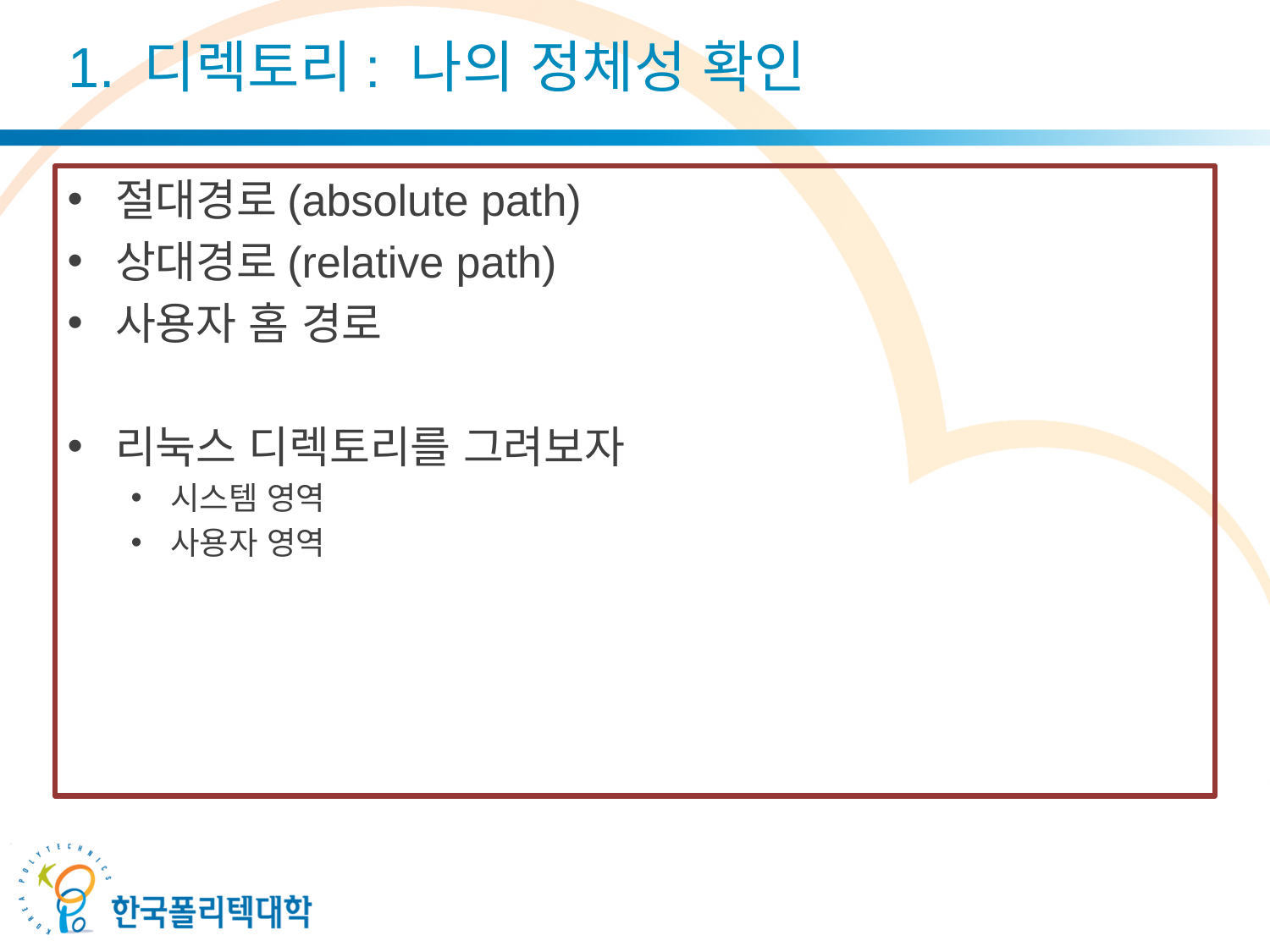

# 1. 디렉토리: 나의 정체성 확인
절대경로(absolute path)
상대경로(relative path)
사용자 홈 경로

리눅스 디렉토리를 그려보자
시스템 영역
사용자 영역